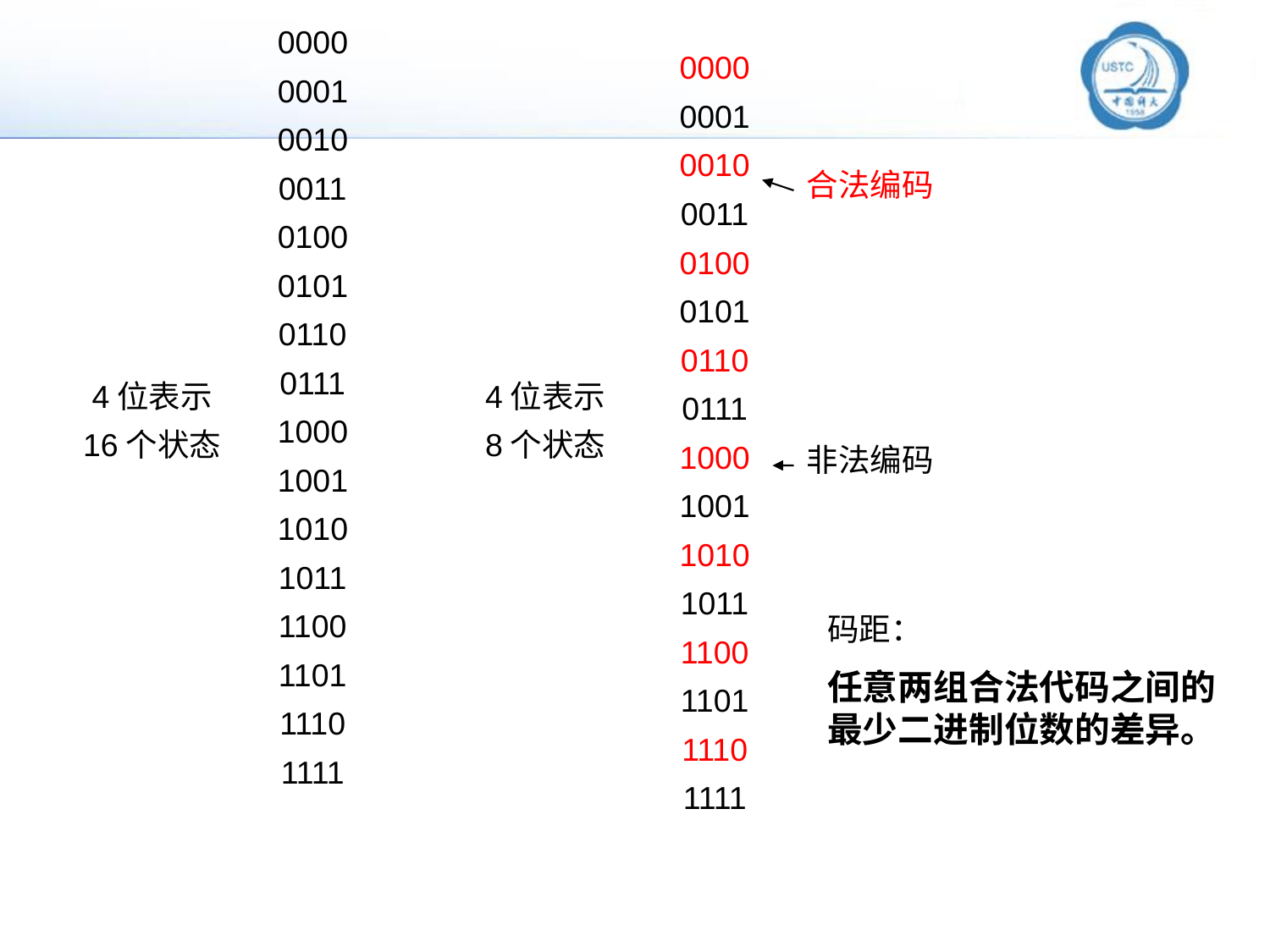

0000
0001
0010
0011
0100
0101
0110
0111
1000
1001
1010
1011
1100
1101
1110
1111
0000
0001
0010
0011
0100
0101
0110
0111
1000
1001
1010
1011
1100
1101
1110
1111
合法编码

4位表示
16个状态
4位表示
8个状态
非法编码

码距：
任意两组合法代码之间的最少二进制位数的差异。